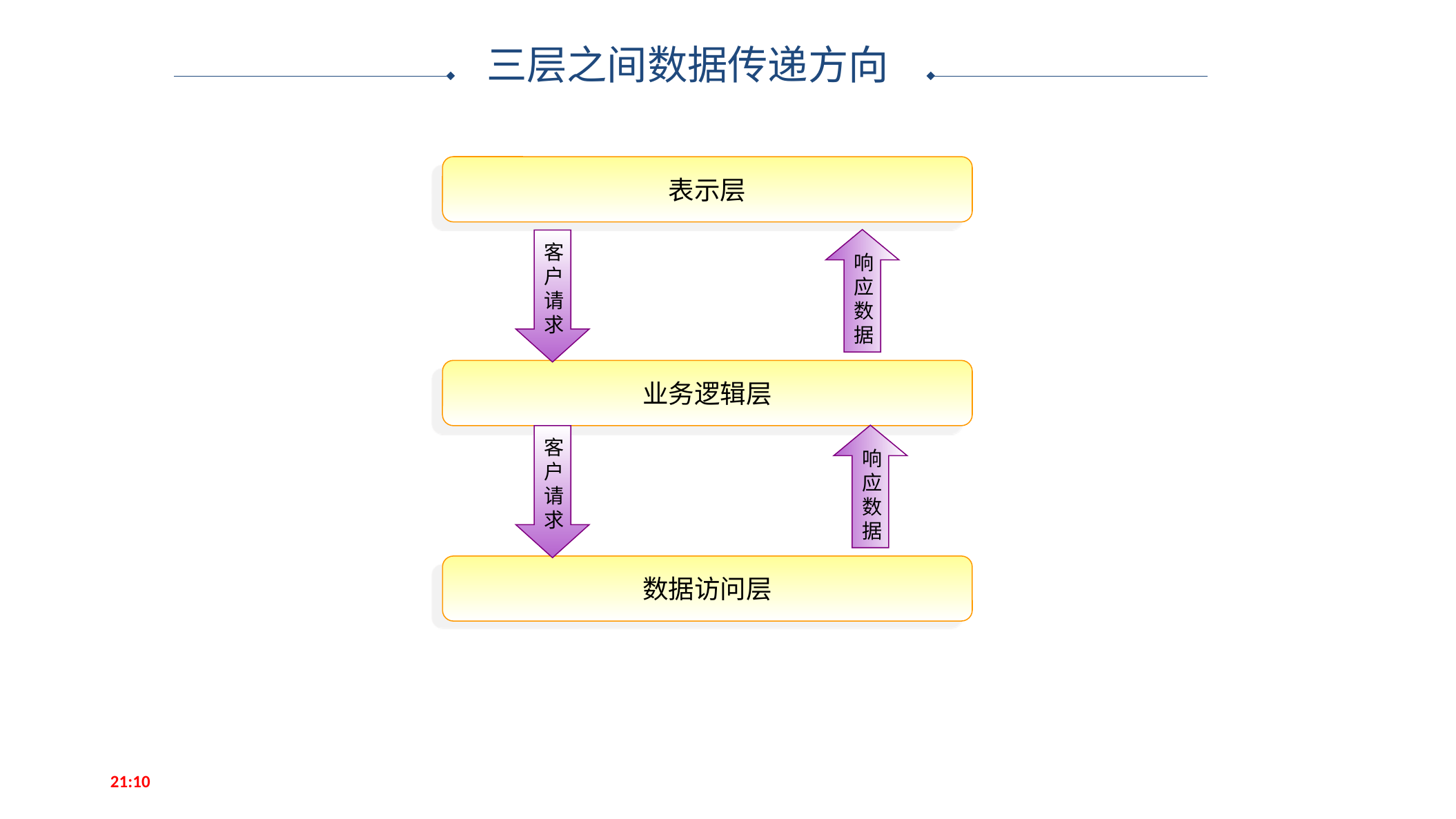

三层之间数据传递方向
表示层
响
应
数
据
客
户
请
求
业务逻辑层
响
应
数
据
客
户
请
求
数据访问层
21:10